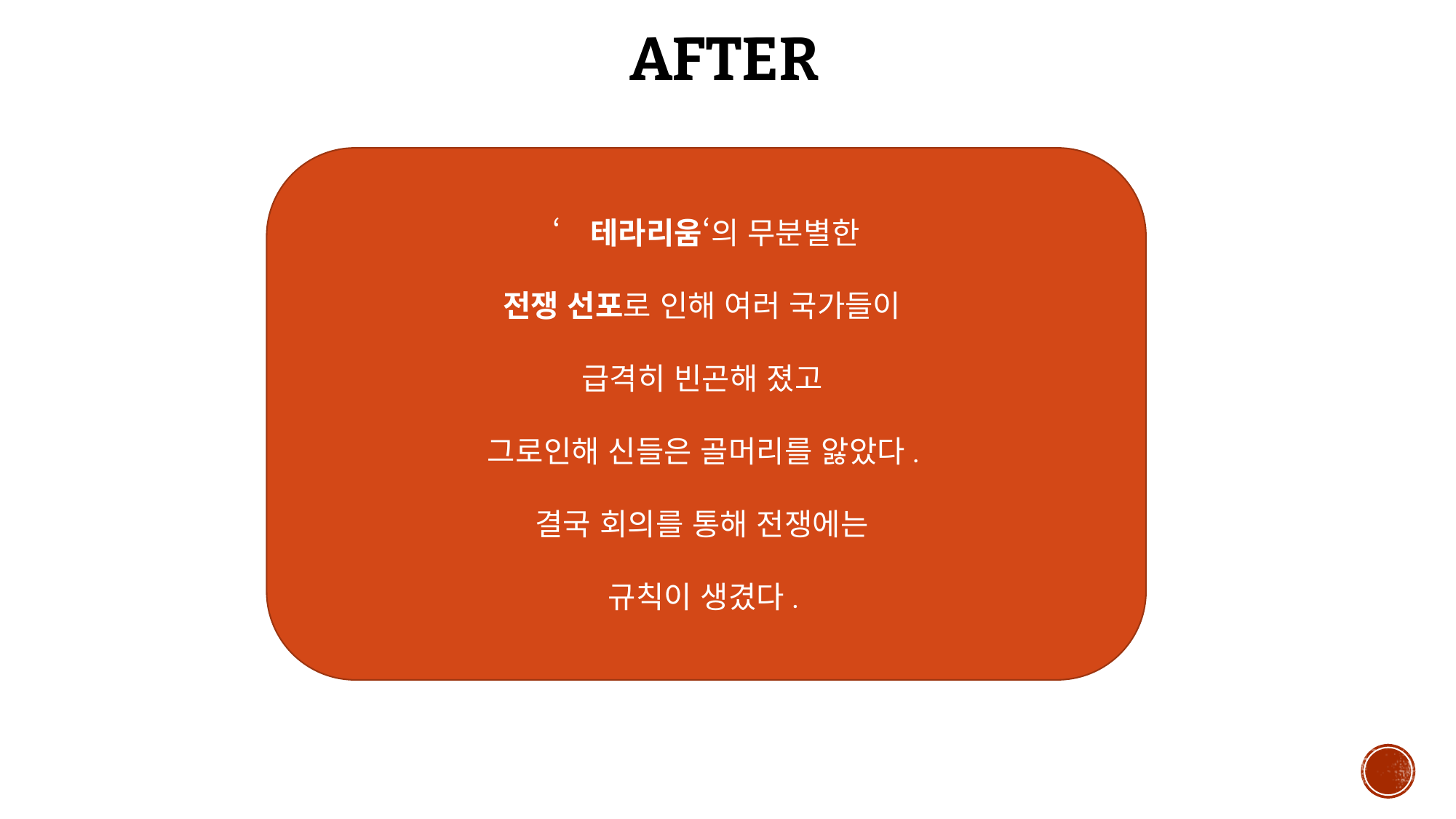

AFTER
‘테라리움‘의 무분별한

전쟁 선포로 인해 여러 국가들이

급격히 빈곤해 졌고

그로인해 신들은 골머리를 앓았다.

결국 회의를 통해 전쟁에는

규칙이 생겼다.